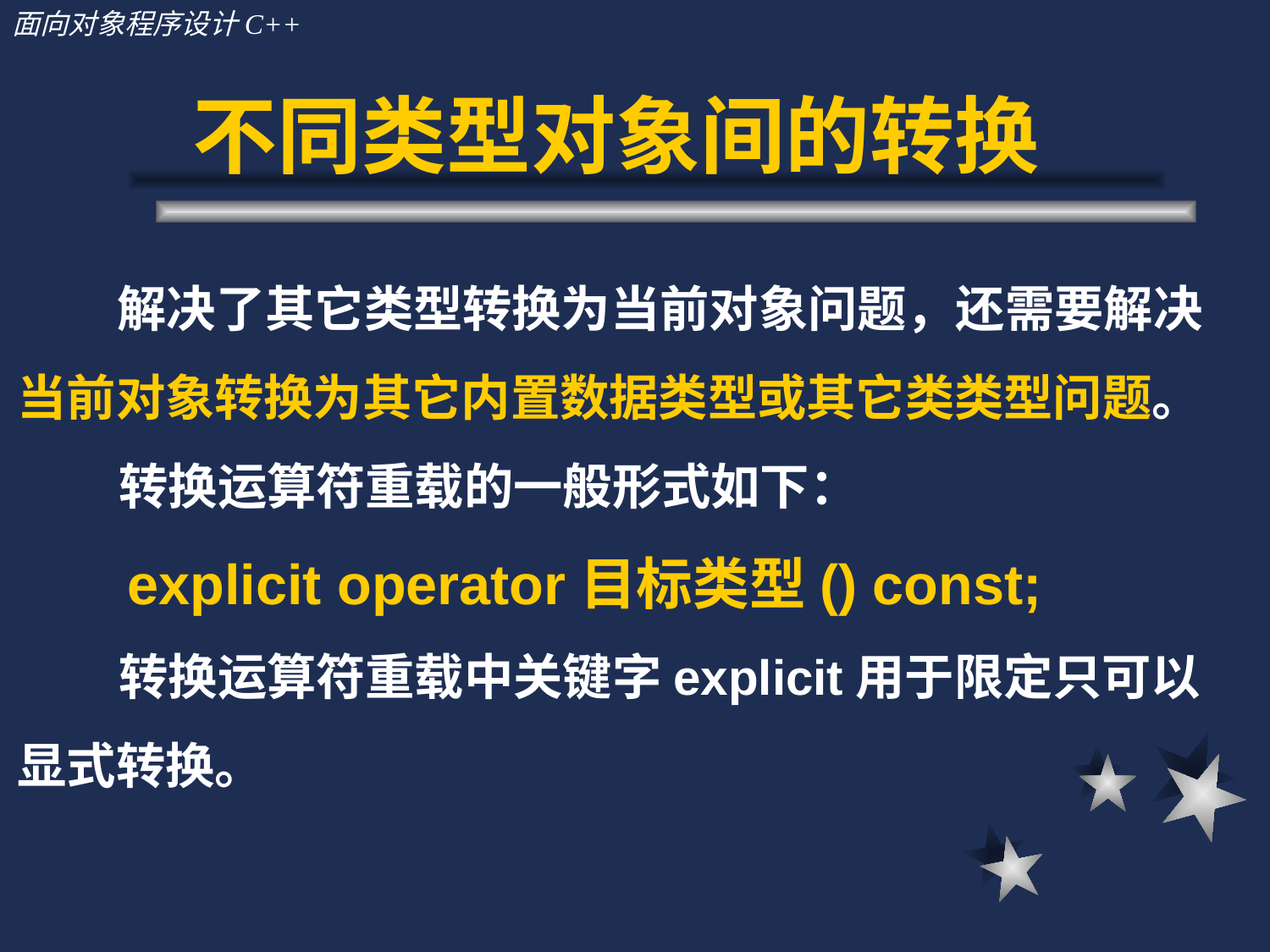

# 不同类型对象间的转换
        解决了其它类型转换为当前对象问题，还需要解决当前对象转换为其它内置数据类型或其它类类型问题。
        转换运算符重载的一般形式如下：
        explicit operator目标类型() const;
        转换运算符重载中关键字explicit用于限定只可以显式转换。